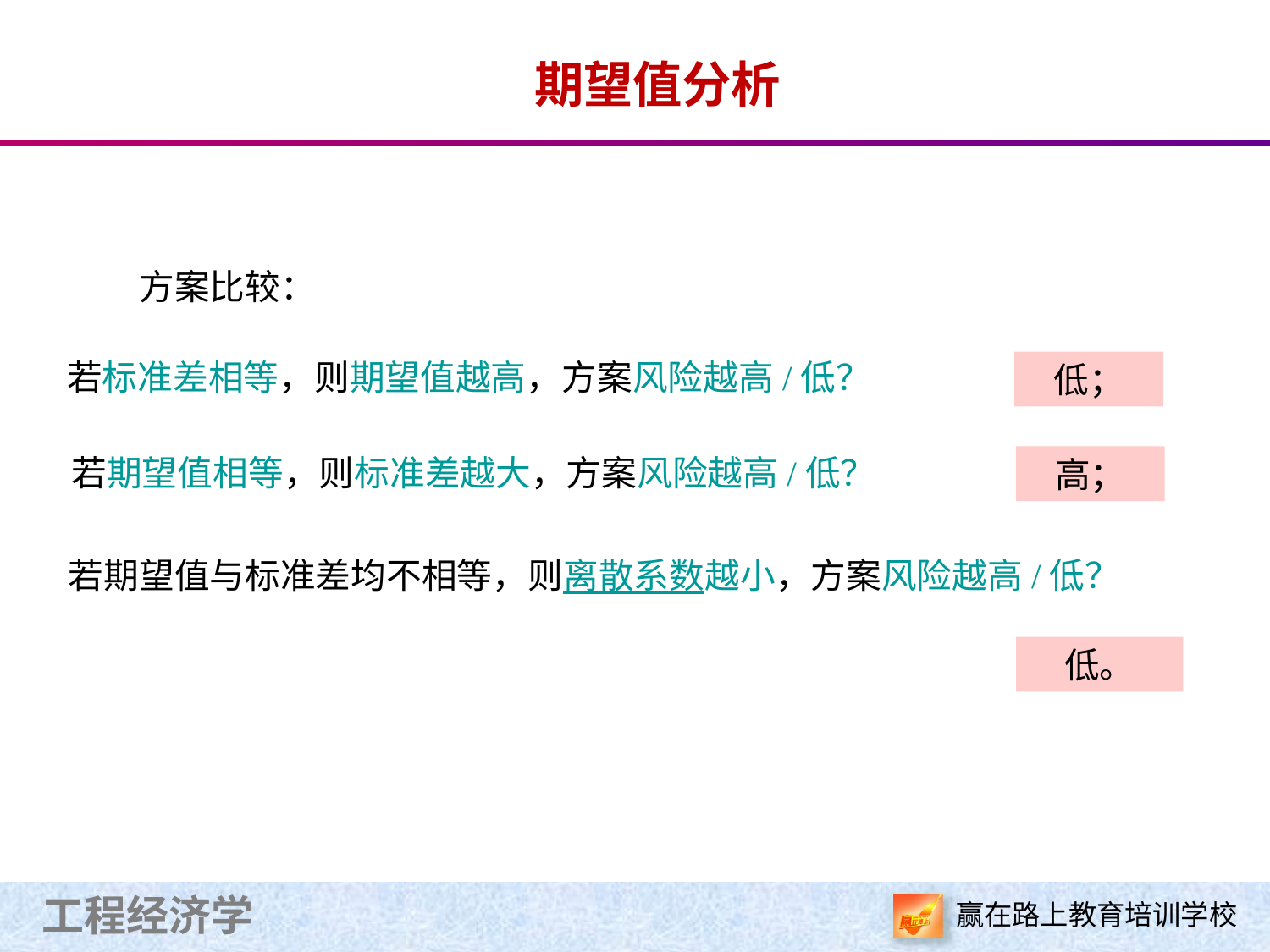

期望值分析
方案比较：
若标准差相等，则期望值越高，方案风险越高/低？
低；
若期望值相等，则标准差越大，方案风险越高/低？
高；
若期望值与标准差均不相等，则离散系数越小，方案风险越高/低？
低。